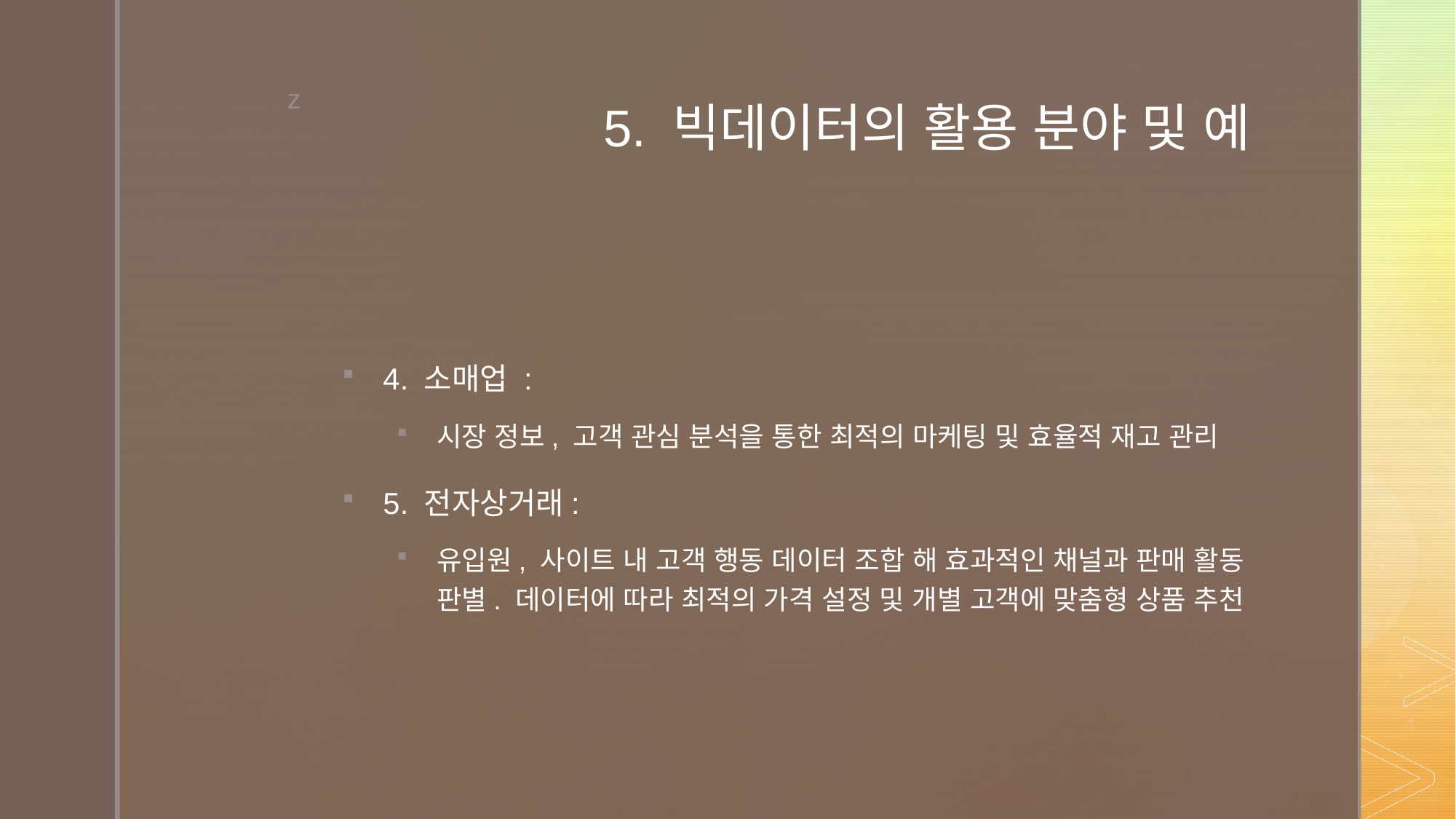

# 5. 빅데이터의 활용 분야 및 예
4. 소매업 :
시장 정보, 고객 관심 분석을 통한 최적의 마케팅 및 효율적 재고 관리
5. 전자상거래:
유입원, 사이트 내 고객 행동 데이터 조합 해 효과적인 채널과 판매 활동 판별. 데이터에 따라 최적의 가격 설정 및 개별 고객에 맞춤형 상품 추천